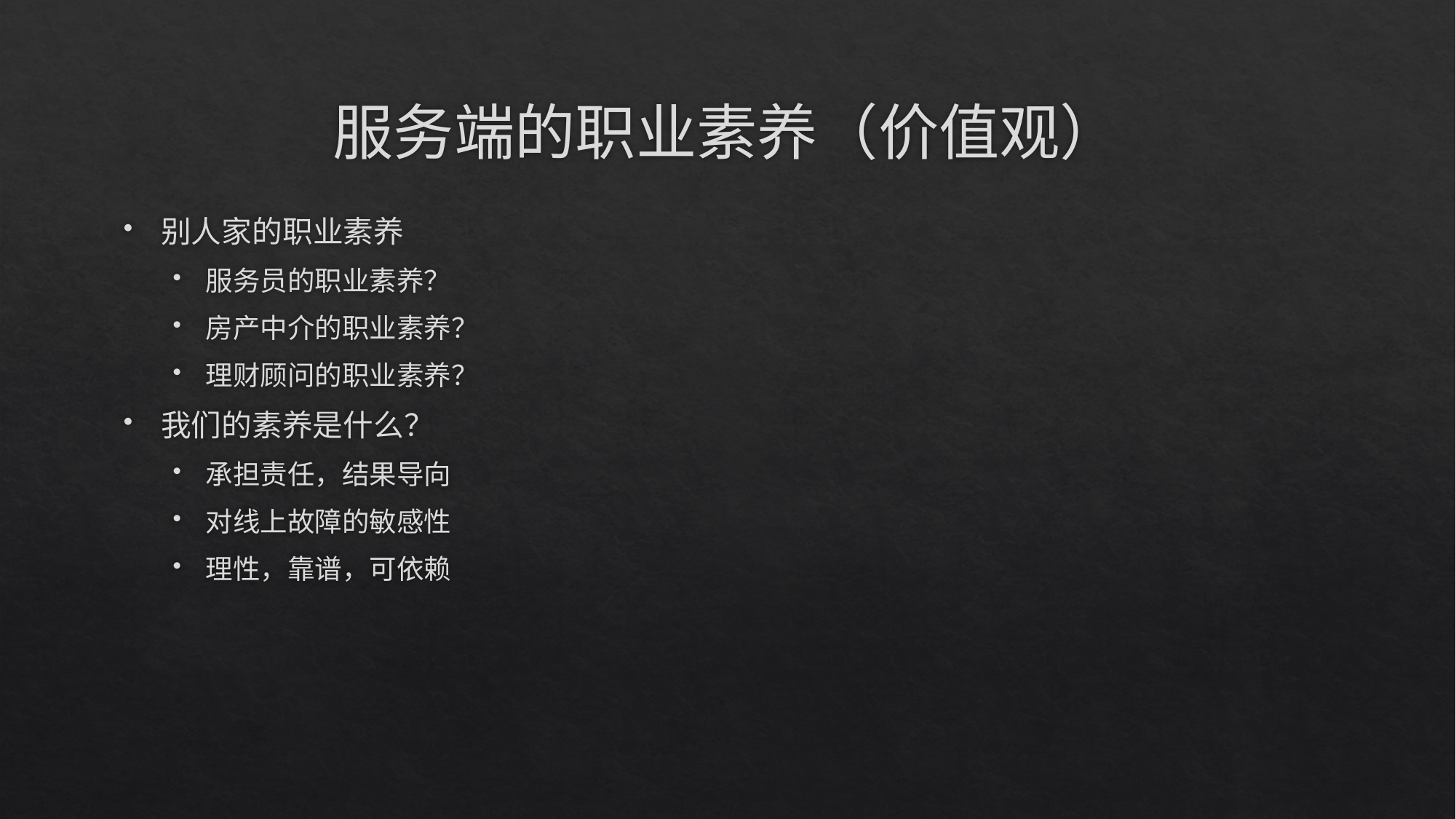

# 服务端的职业素养（价值观）
别人家的职业素养
服务员的职业素养？
房产中介的职业素养？
理财顾问的职业素养？
我们的素养是什么？
承担责任，结果导向
对线上故障的敏感性
理性，靠谱，可依赖